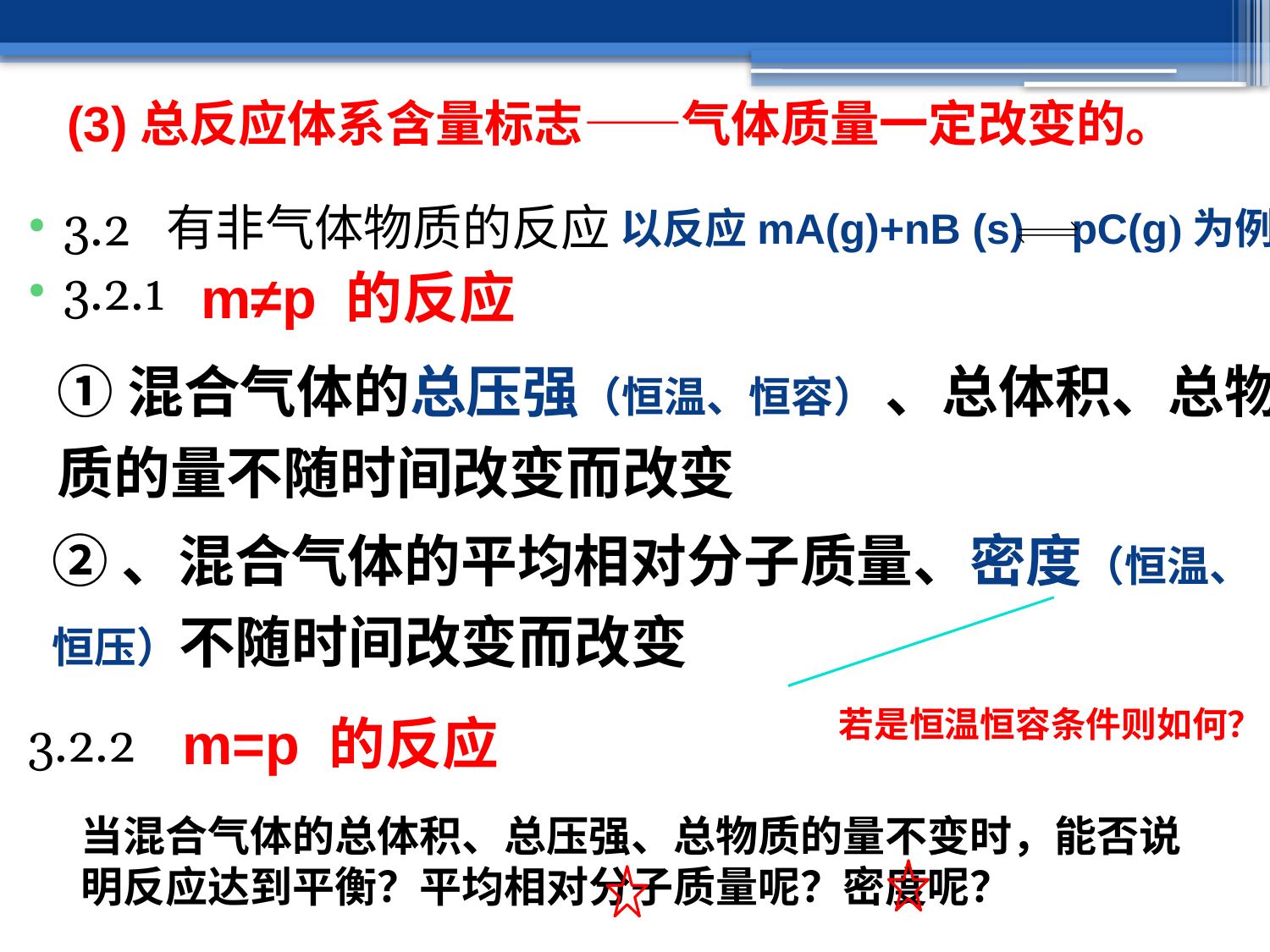

(3)总反应体系含量标志——气体质量一定改变的。
3.2  有非气体物质的反应
3.2.1

3.2.2
以反应mA(g)+nB (s)    pC(g)为例

m≠p 的反应
①混合气体的总压强（恒温、恒容） 、总体积、总物质的量不随时间改变而改变
②、混合气体的平均相对分子质量、密度（恒温、恒压）不随时间改变而改变
若是恒温恒容条件则如何？
m=p 的反应
当混合气体的总体积、总压强、总物质的量不变时，能否说明反应达到平衡？平均相对分子质量呢？密度呢？